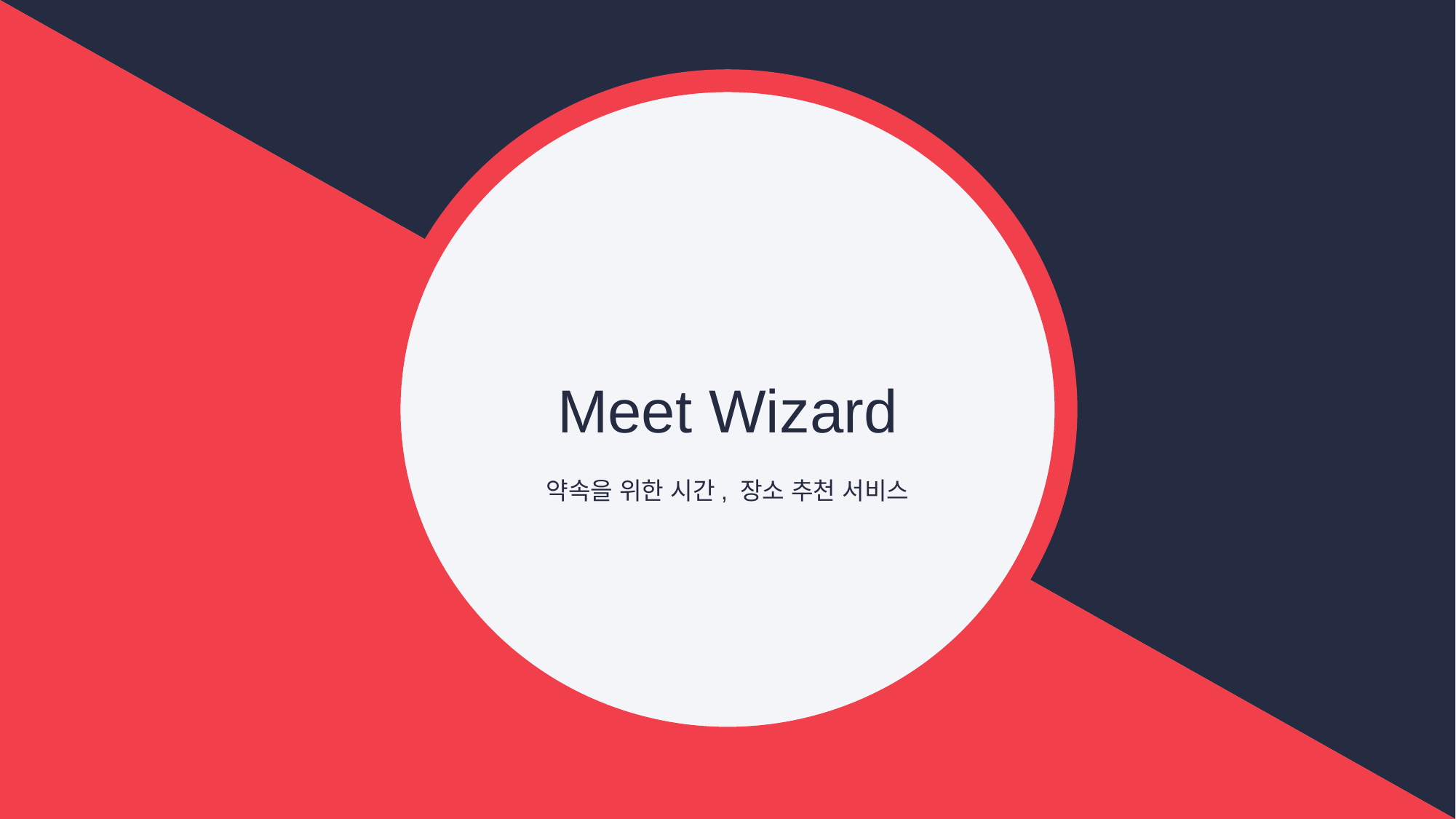

# Meet Wizard
약속을 위한 시간, 장소 추천 서비스